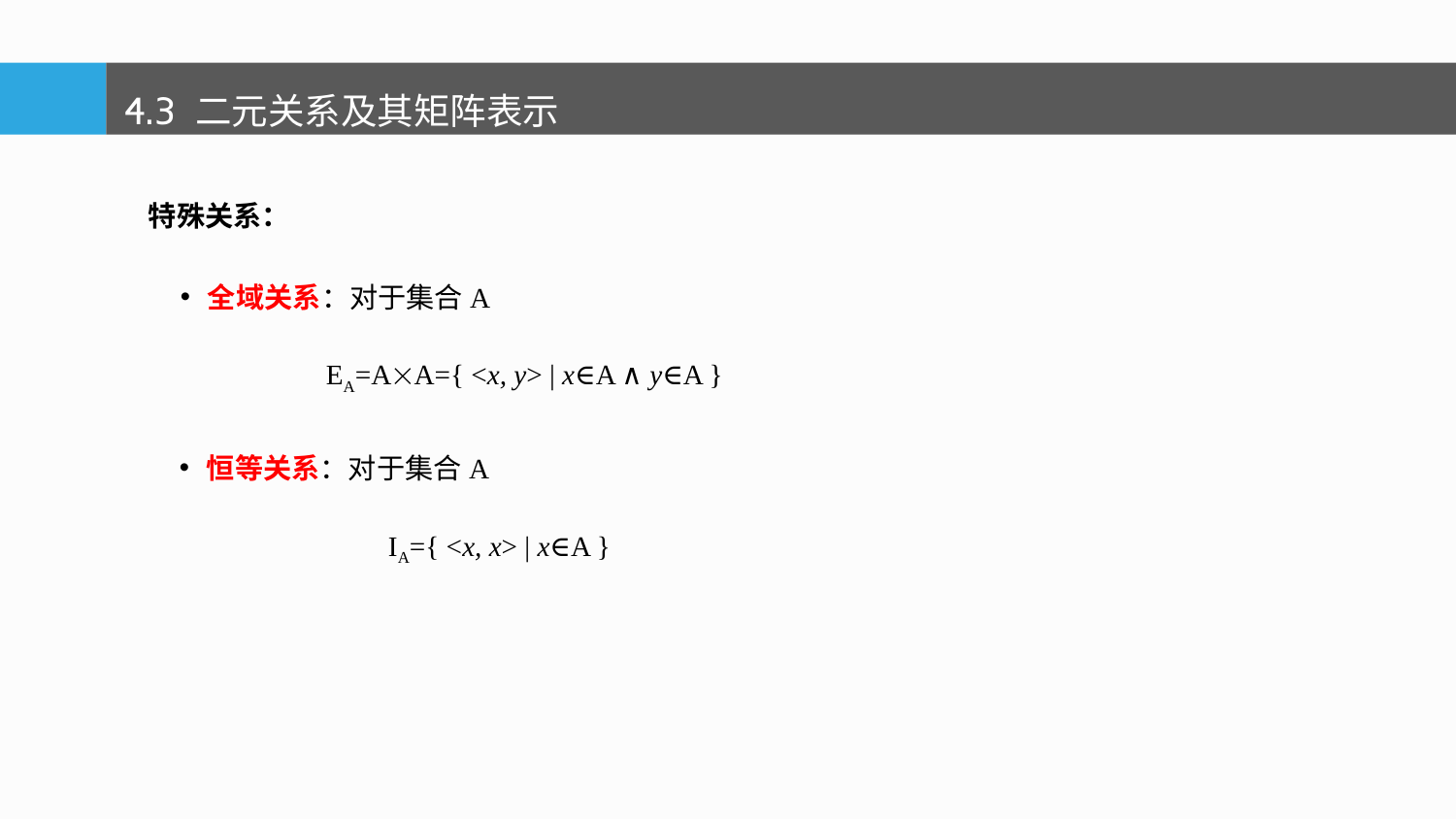

4.3 二元关系及其矩阵表示

特殊关系：
全域关系：对于集合A
	EA=A×A={ <x, y> | x∈A ∧ y∈A }
恒等关系：对于集合A
	         IA={ <x, x> | x∈A }